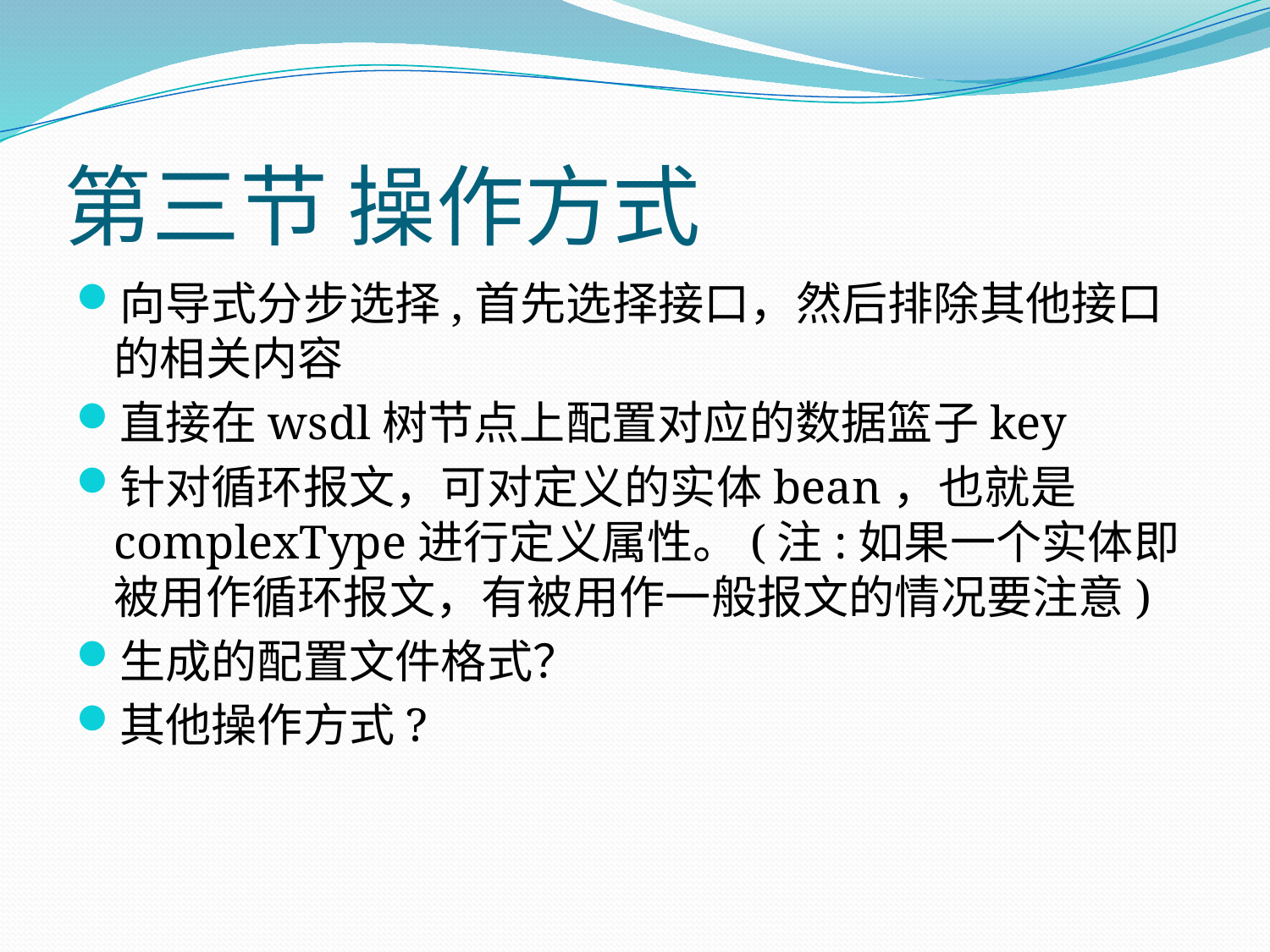

# 第三节 操作方式
向导式分步选择,首先选择接口，然后排除其他接口的相关内容
直接在wsdl树节点上配置对应的数据篮子key
针对循环报文，可对定义的实体bean，也就是complexType进行定义属性。(注:如果一个实体即被用作循环报文，有被用作一般报文的情况要注意)
生成的配置文件格式？
其他操作方式?